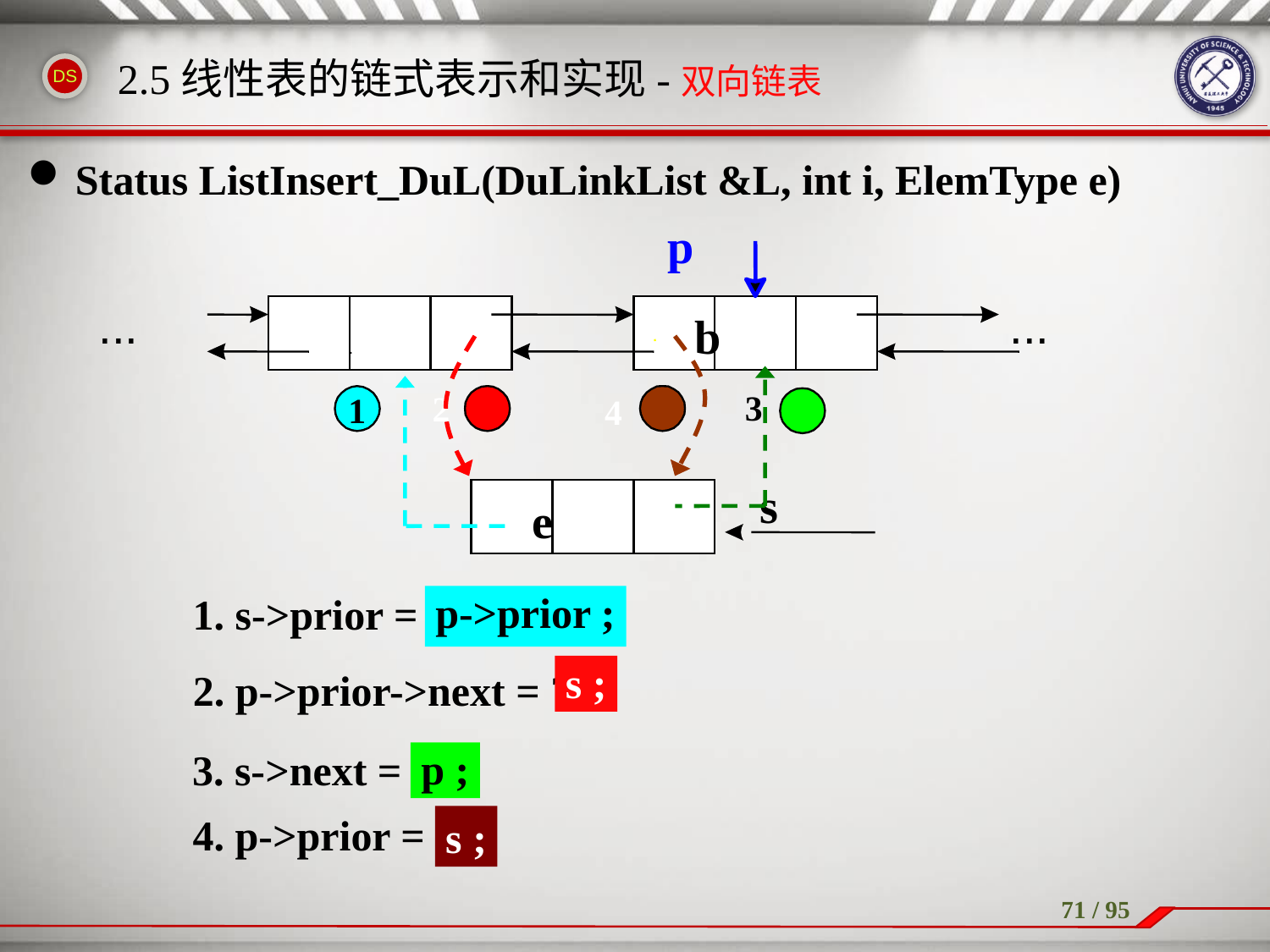

# 2.5线性表的链式表示和实现-双向链表
Status ListInsert_DuL(DuLinkList &L, int i, ElemType e)
p

...

...

a
b

1

2

4
3

s

e
1. s->prior = ?
 p->prior ;
 s ;
2. p->prior->next = ?
3. s->next = ?
 p ;
4. p->prior = ?
 s ;